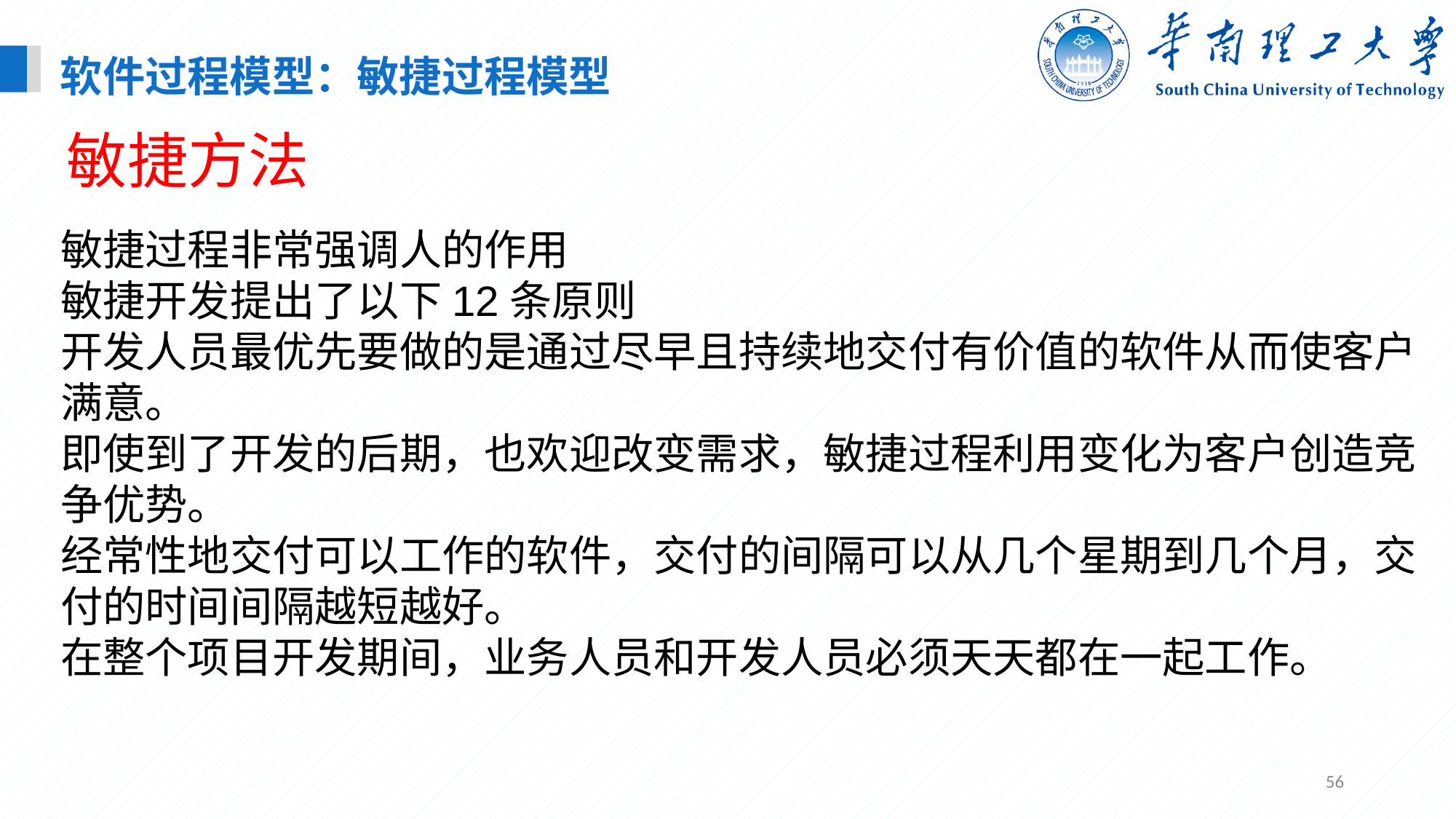

软件过程模型：敏捷过程模型
 敏捷方法
敏捷过程非常强调人的作用
敏捷开发提出了以下12条原则
开发人员最优先要做的是通过尽早且持续地交付有价值的软件从而使客户满意。
即使到了开发的后期，也欢迎改变需求，敏捷过程利用变化为客户创造竞争优势。
经常性地交付可以工作的软件，交付的间隔可以从几个星期到几个月，交付的时间间隔越短越好。
在整个项目开发期间，业务人员和开发人员必须天天都在一起工作。

56